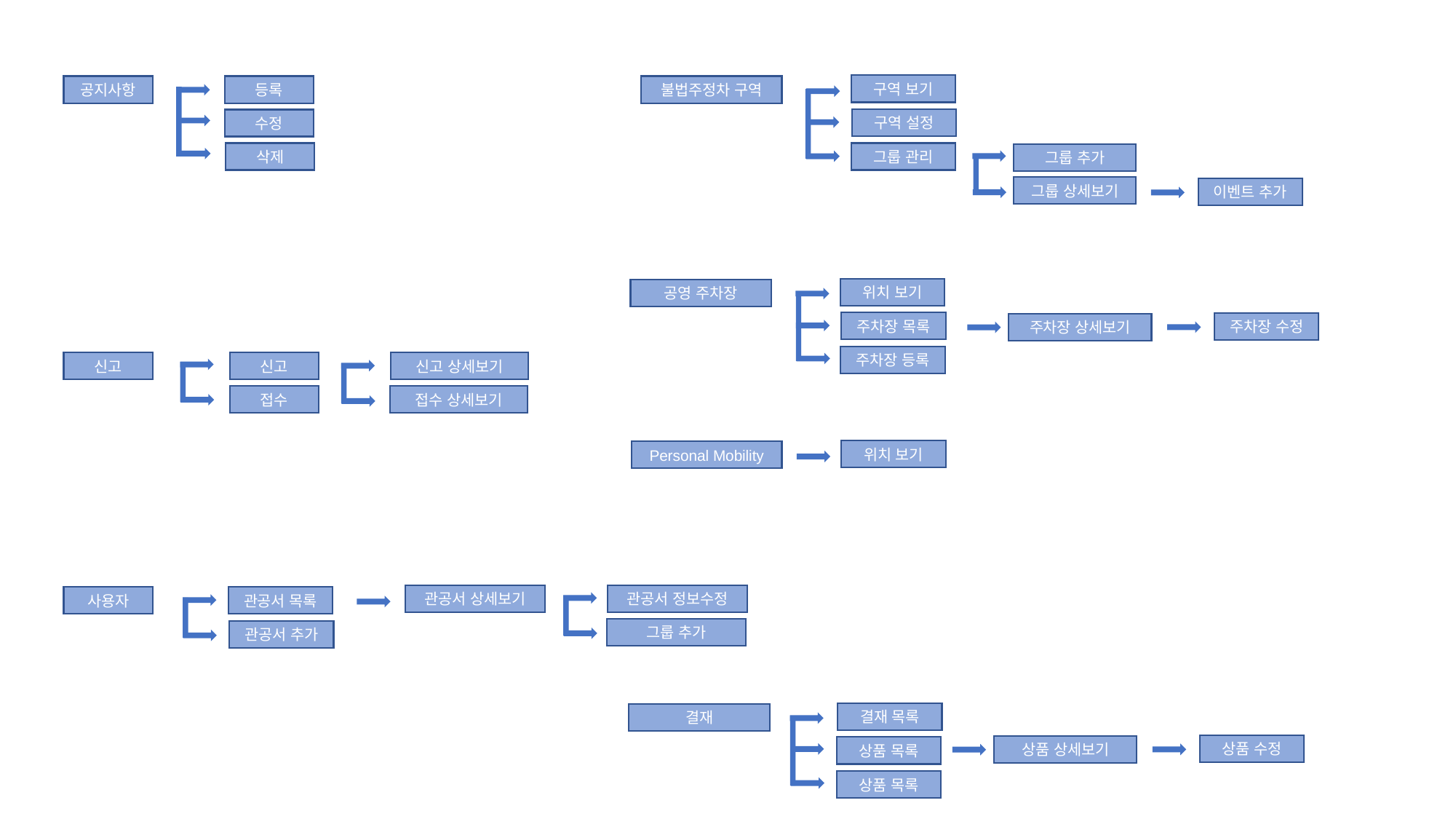

구역 보기
공지사항
등록
불법주정차 구역

구역 설정
수정

그룹 관리
삭제
그룹 추가

그룹 상세보기
이벤트 추가

위치 보기
공영 주차장

주차장 목록
주차장 수정
주차장 상세보기

주차장 등록
신고
신고
신고 상세보기

접수
접수 상세보기

위치 보기
Personal Mobility

관공서 상세보기
관공서 정보수정
사용자
관공서 목록

그룹 추가
관공서 추가
결재 목록
결재

상품 수정
상품 상세보기
상품 목록

상품 목록